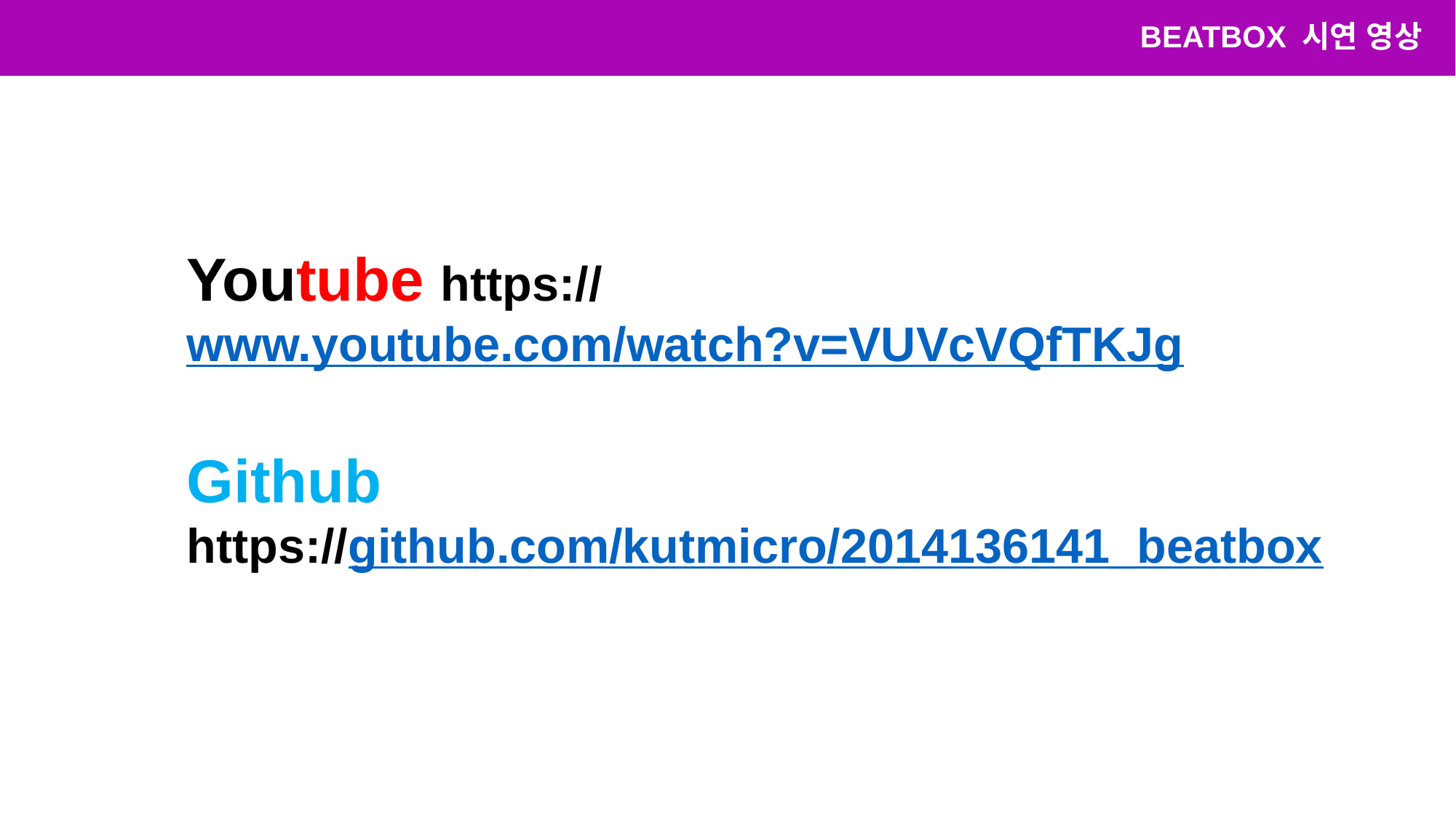

BEATBOX 시연 영상
Youtube https://www.youtube.com/watch?v=VUVcVQfTKJg
Github
https://github.com/kutmicro/2014136141_beatbox